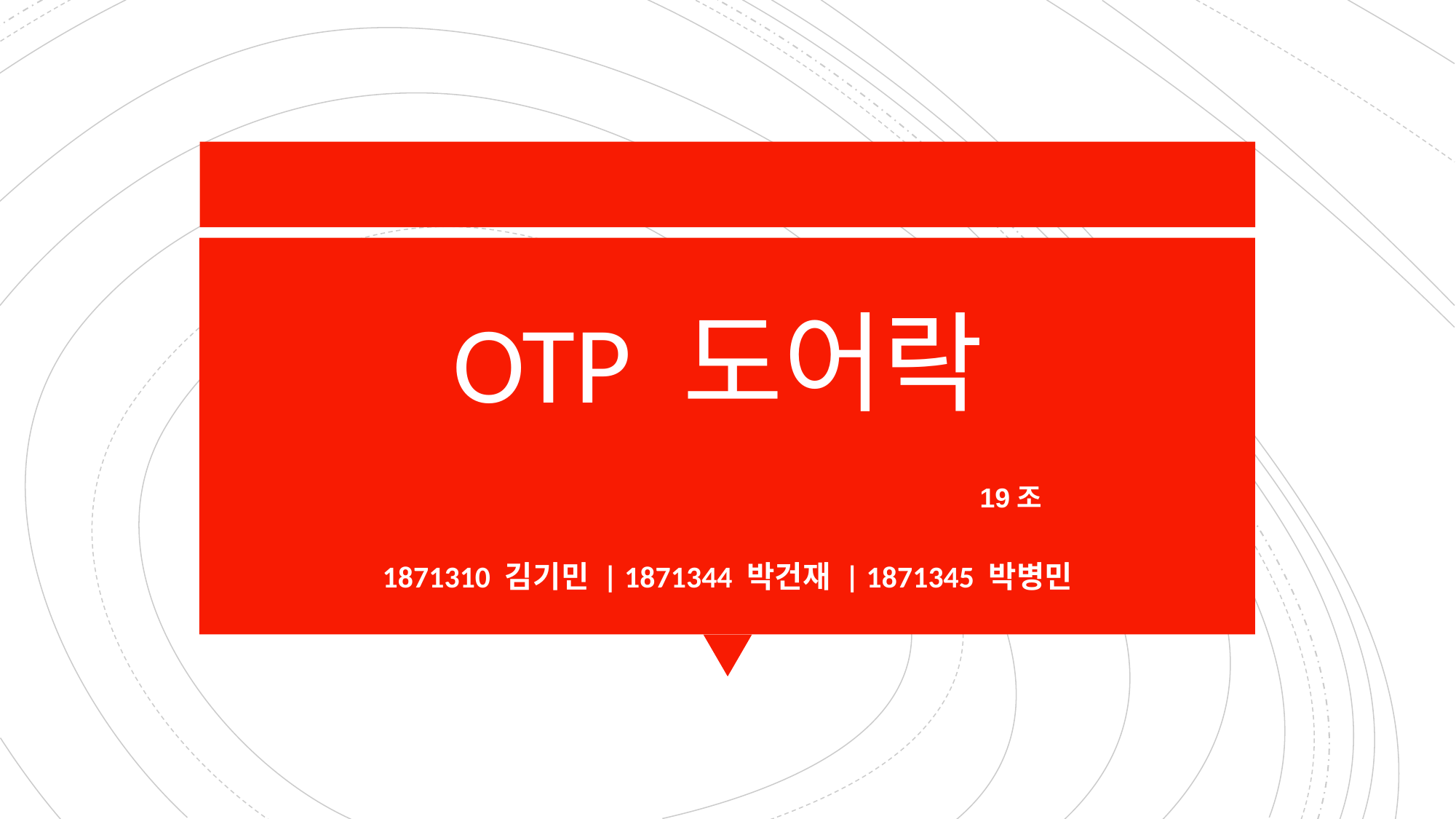

# OTP 도어락
19조
1871310 김기민 | 1871344 박건재 | 1871345 박병민